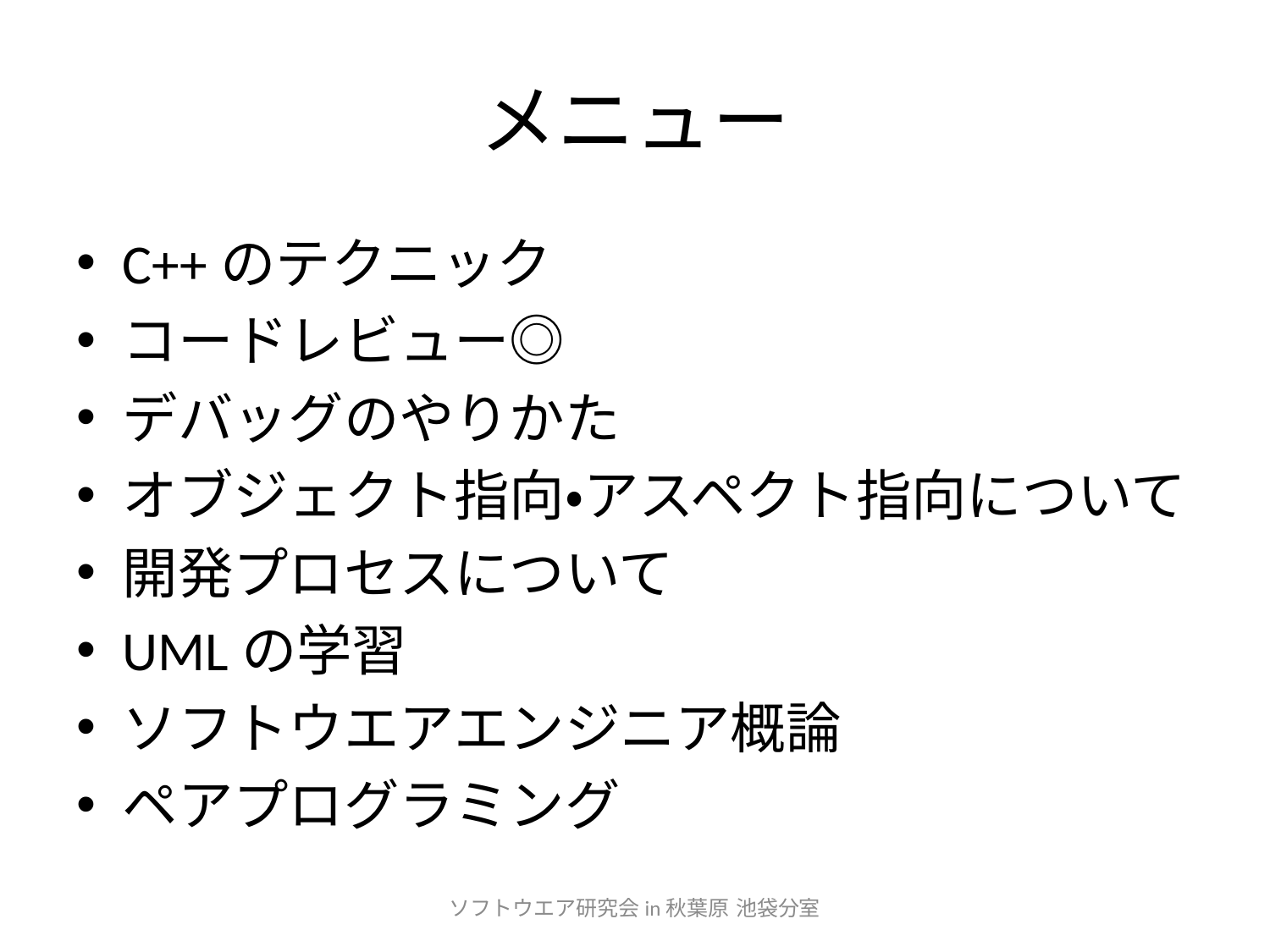

# メニュー
C++のテクニック
コードレビュー◎
デバッグのやりかた
オブジェクト指向・アスペクト指向について
開発プロセスについて
UMLの学習
ソフトウエアエンジニア概論
ペアプログラミング
ソフトウエア研究会in秋葉原 池袋分室